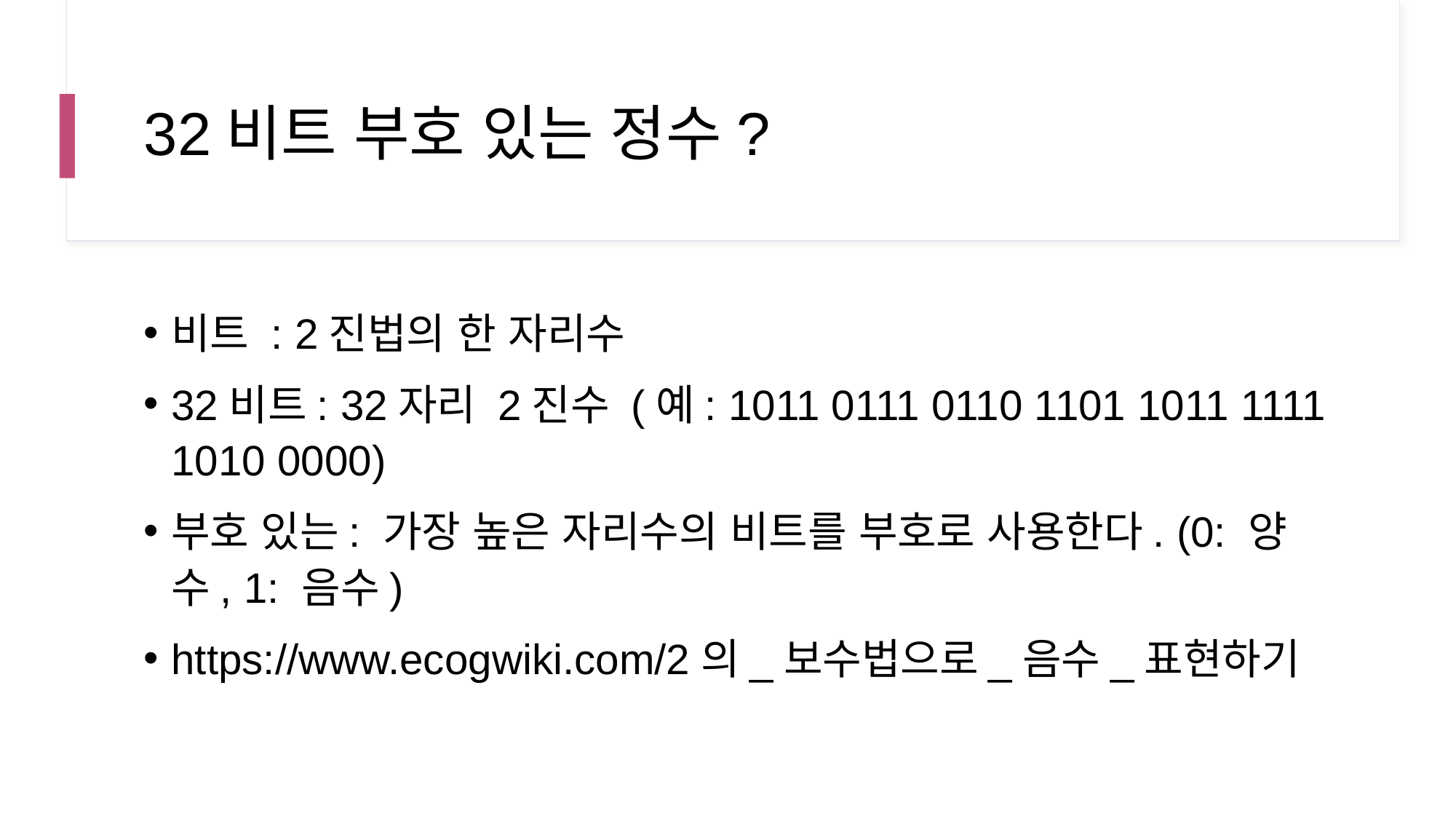

# 32비트 부호 있는 정수?
비트 : 2진법의 한 자리수
32비트: 32자리 2진수 (예: 1011 0111 0110 1101 1011 1111 1010 0000)
부호 있는: 가장 높은 자리수의 비트를 부호로 사용한다. (0: 양수, 1: 음수)
https://www.ecogwiki.com/2의_보수법으로_음수_표현하기